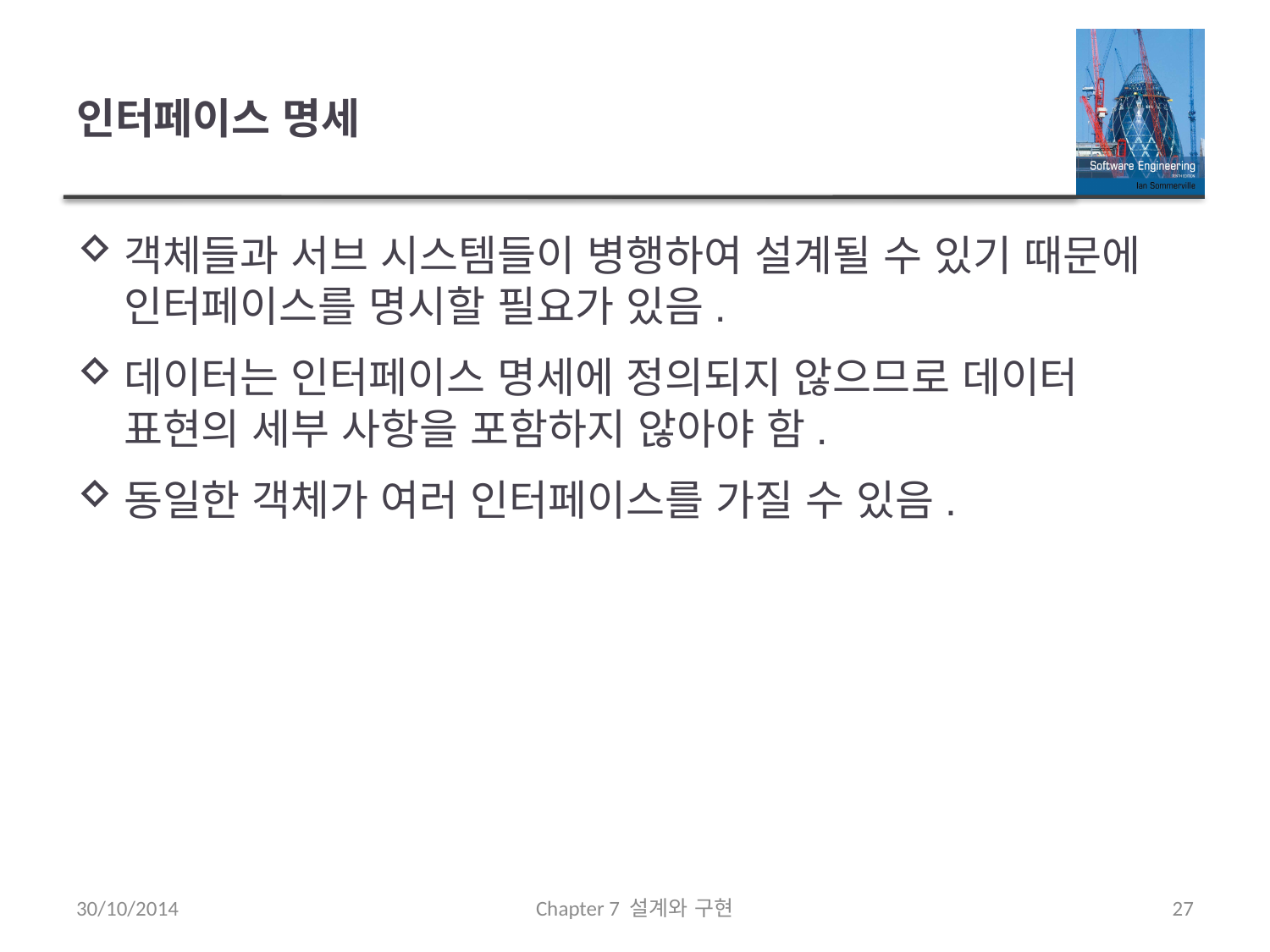

# 인터페이스 명세
객체들과 서브 시스템들이 병행하여 설계될 수 있기 때문에 인터페이스를 명시할 필요가 있음.
데이터는 인터페이스 명세에 정의되지 않으므로 데이터 표현의 세부 사항을 포함하지 않아야 함.
동일한 객체가 여러 인터페이스를 가질 수 있음.
30/10/2014
Chapter 7 설계와 구현
27